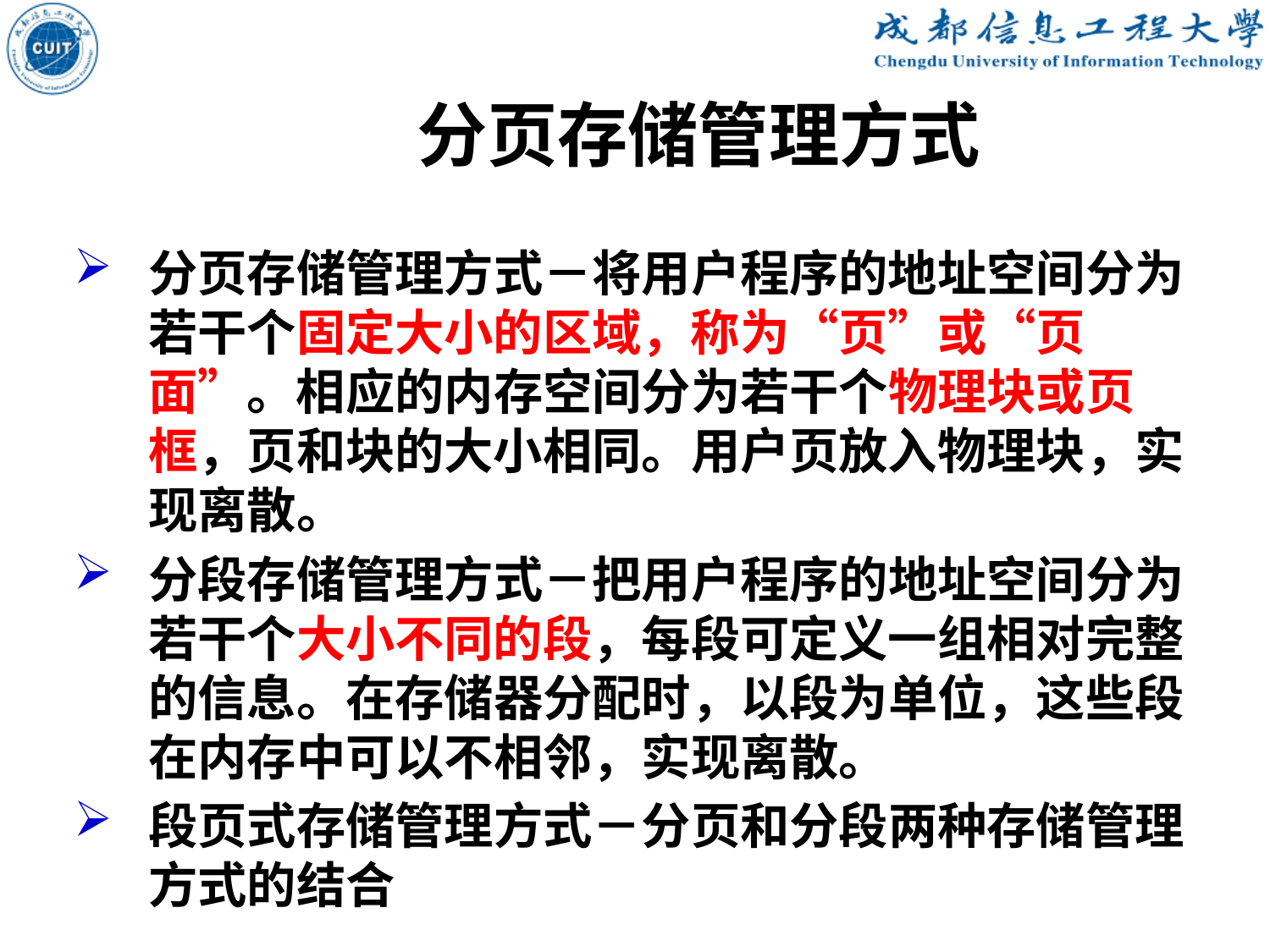

分页存储管理方式
分页存储管理方式－将用户程序的地址空间分为若干个固定大小的区域，称为“页”或“页面”。相应的内存空间分为若干个物理块或页框，页和块的大小相同。用户页放入物理块，实现离散。
分段存储管理方式－把用户程序的地址空间分为若干个大小不同的段，每段可定义一组相对完整的信息。在存储器分配时，以段为单位，这些段在内存中可以不相邻，实现离散。
段页式存储管理方式－分页和分段两种存储管理方式的结合